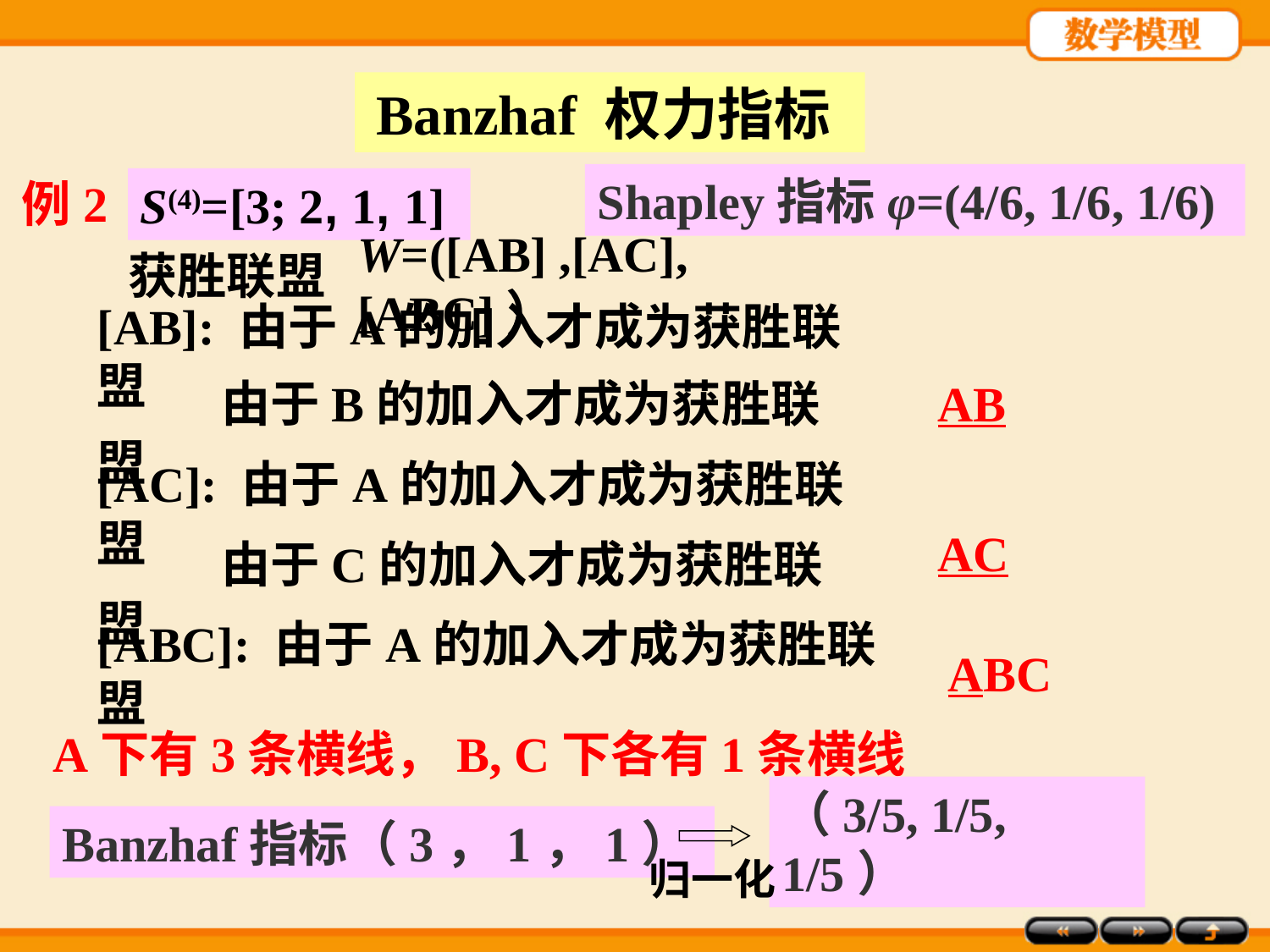

Banzhaf 权力指标
Shapley指标φ=(4/6, 1/6, 1/6)
例2
S(4)=[3; 2, 1, 1]
获胜联盟
W=([AB] ,[AC], [ABC]）
[AB]: 由于A的加入才成为获胜联盟
AB
          由于B的加入才成为获胜联盟
[AC]: 由于A的加入才成为获胜联盟
AC
          由于C的加入才成为获胜联盟
[ABC]: 由于A的加入才成为获胜联盟
ABC
A下有3条横线，B, C下各有1条横线
Banzhaf指标（3，1，1）
（3/5, 1/5, 1/5）

归一化